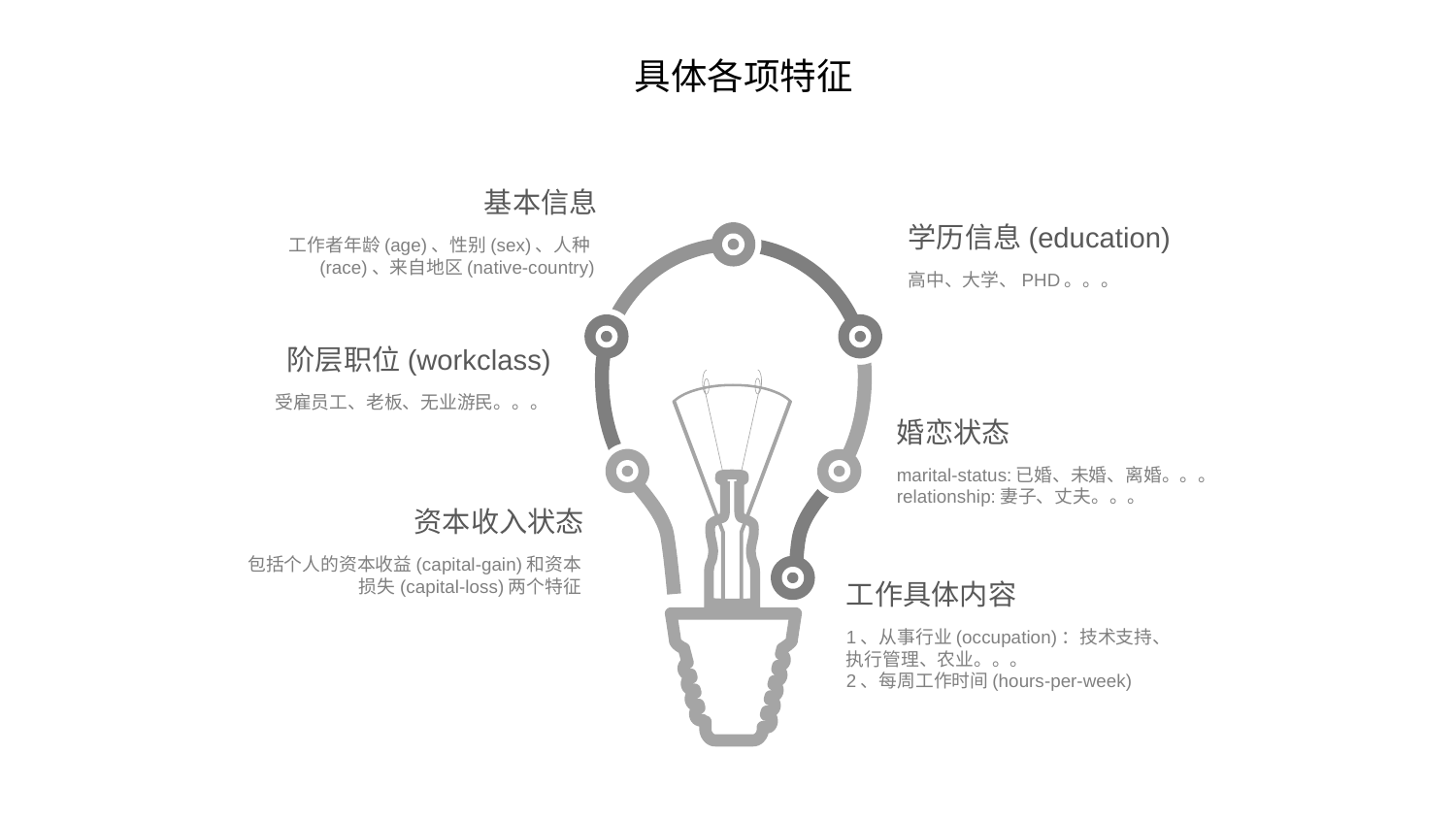

具体各项特征
基本信息
学历信息(education)

工作者年龄(age)、性别(sex)、人种(race)、来自地区(native-country)

高中、大学、PHD。。。

阶层职位(workclass)

受雇员工、老板、无业游民。。。
婚恋状态

marital-status:已婚、未婚、离婚。。。
relationship:妻子、丈夫。。。

资本收入状态
包括个人的资本收益(capital-gain)和资本损失(capital-loss)两个特征
工作具体内容
1、从事行业(occupation)：技术支持、执行管理、农业。。。
2、每周工作时间(hours-per-week)